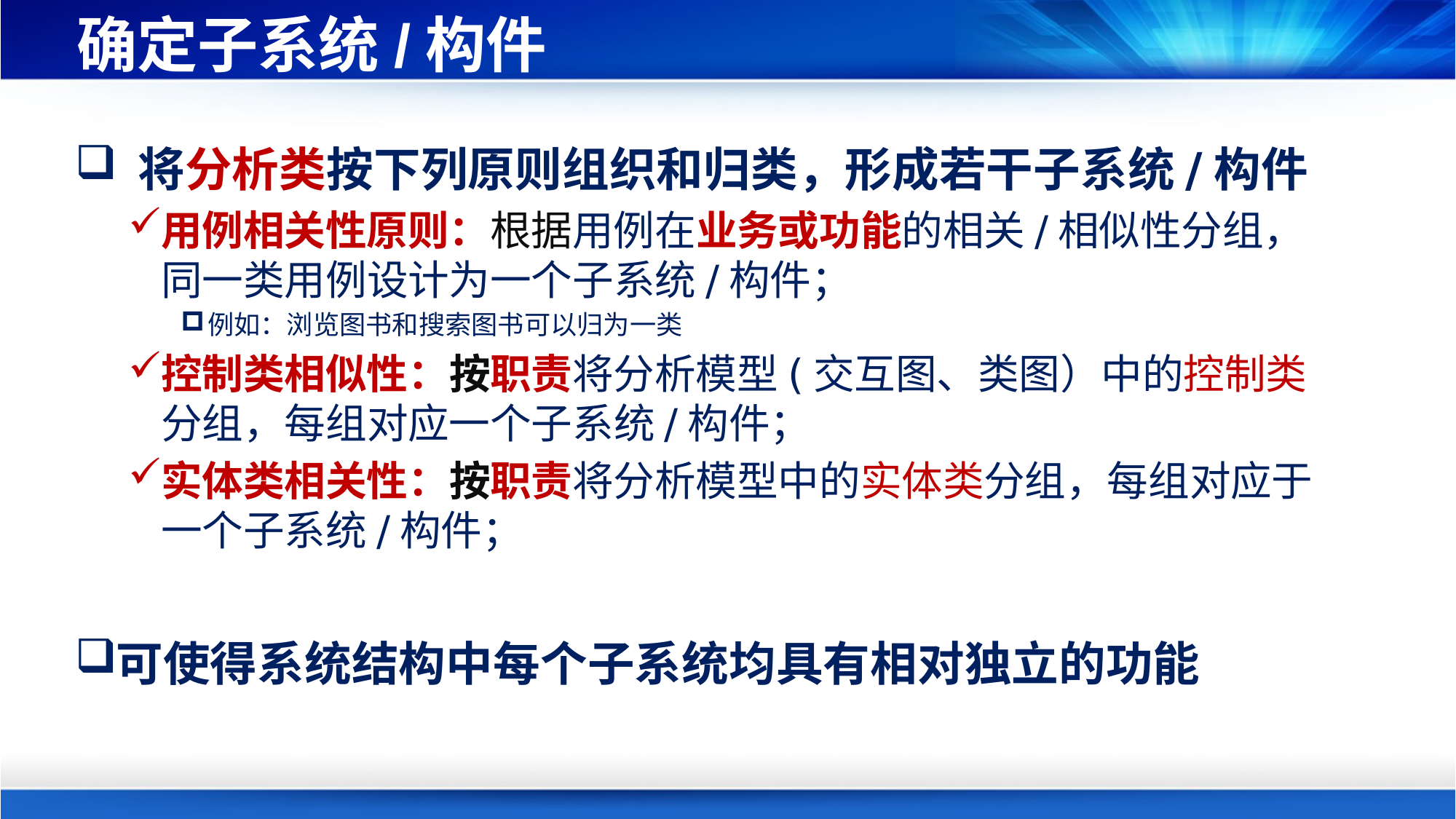

# 确定子系统/构件
 将分析类按下列原则组织和归类，形成若干子系统/构件
用例相关性原则：根据用例在业务或功能的相关/相似性分组，同一类用例设计为一个子系统/构件；
例如：浏览图书和搜索图书可以归为一类
控制类相似性：按职责将分析模型(交互图、类图）中的控制类分组，每组对应一个子系统/构件；
实体类相关性：按职责将分析模型中的实体类分组，每组对应于一个子系统/构件；

可使得系统结构中每个子系统均具有相对独立的功能